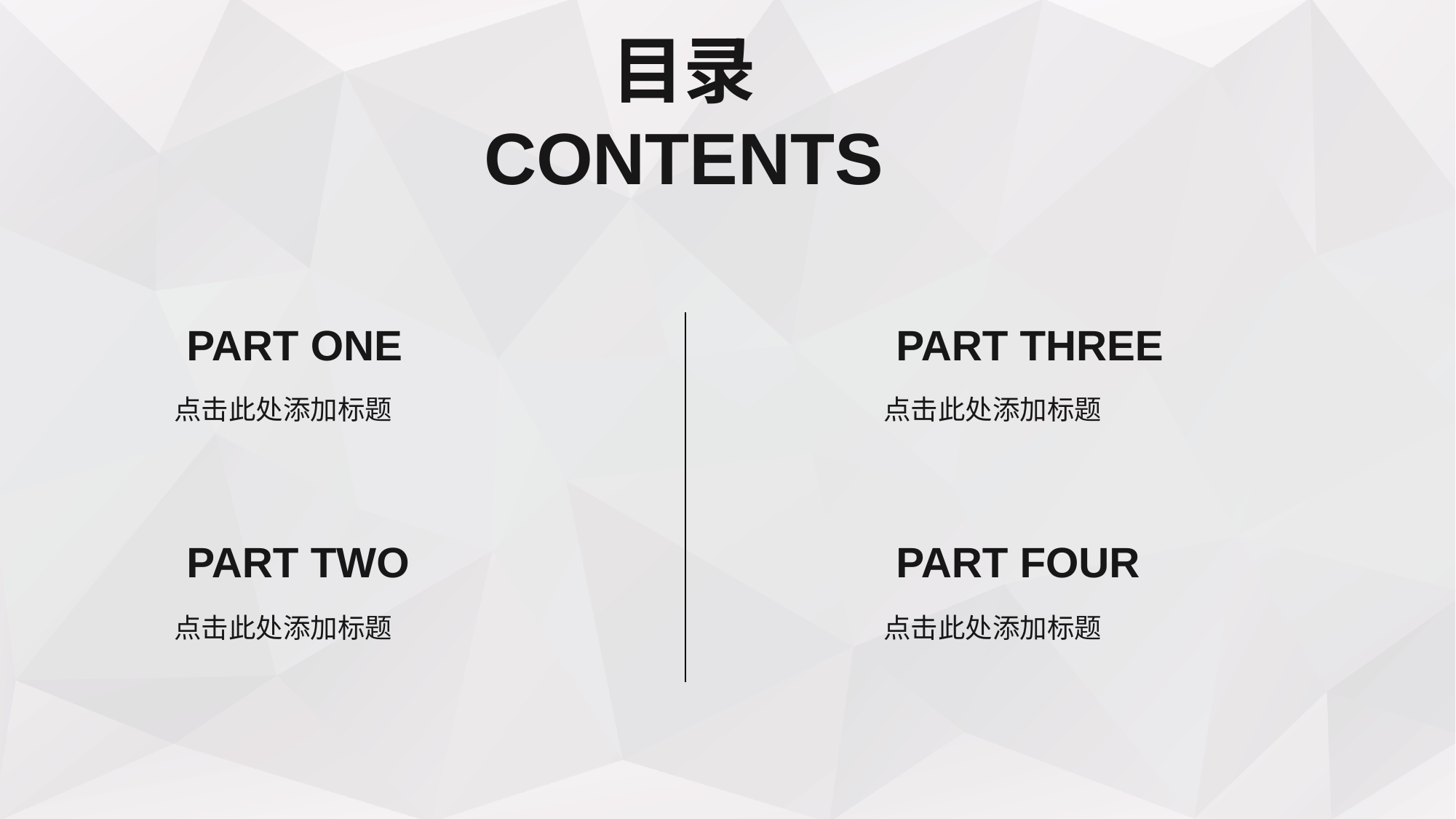

目录
CONTENTS
PART ONE
PART THREE
点击此处添加标题
点击此处添加标题
PART TWO
PART FOUR
点击此处添加标题
点击此处添加标题